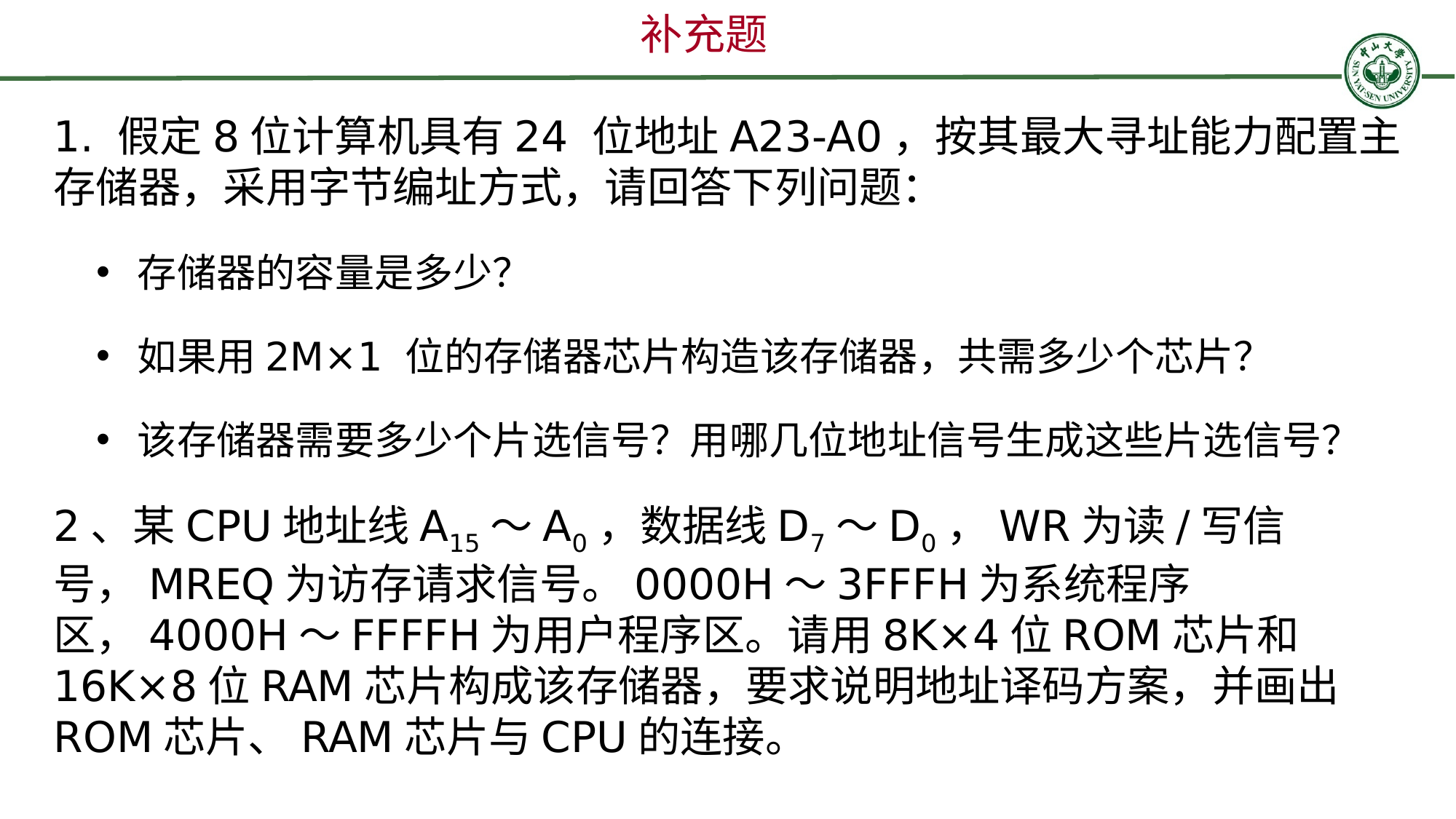

补充题
1. 假定8位计算机具有24 位地址A23-A0，按其最大寻址能力配置主存储器，采用字节编址方式，请回答下列问题：
存储器的容量是多少？
如果用2M×1 位的存储器芯片构造该存储器，共需多少个芯片？
该存储器需要多少个片选信号？用哪几位地址信号生成这些片选信号？
2、某CPU地址线A15～A0，数据线D7～D0，WR为读/写信号，MREQ为访存请求信号。0000H～3FFFH为系统程序区，4000H～FFFFH为用户程序区。请用8K×4位ROM芯片和16K×8位RAM芯片构成该存储器，要求说明地址译码方案，并画出ROM芯片、RAM芯片与CPU的连接。